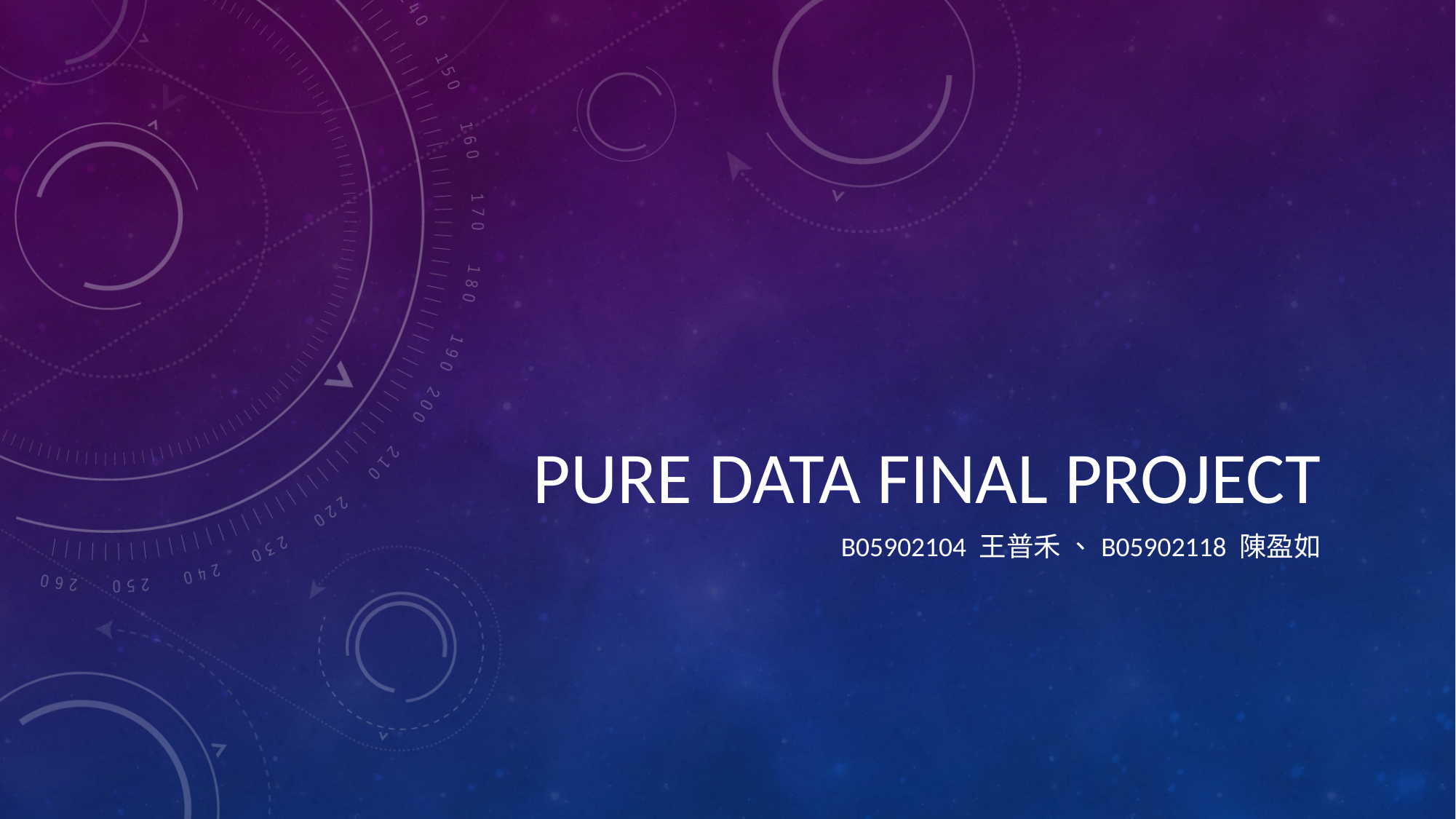

# Pure Data Final Project
B05902104 王普禾 、B05902118 陳盈如